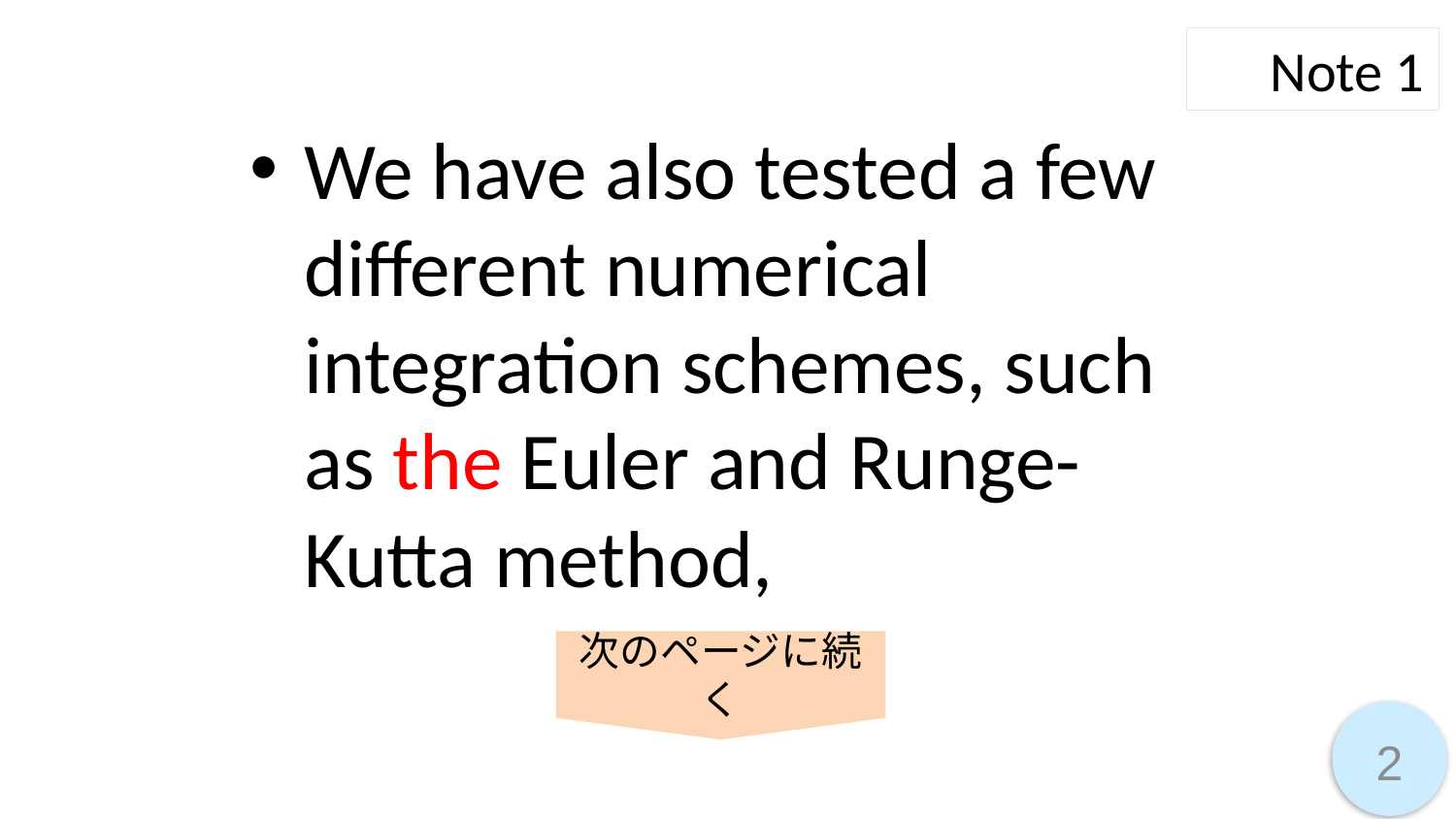

Note 1
We have also tested a few different numerical integration schemes, such as the Euler and Runge-Kutta method,
次のページに続く
2